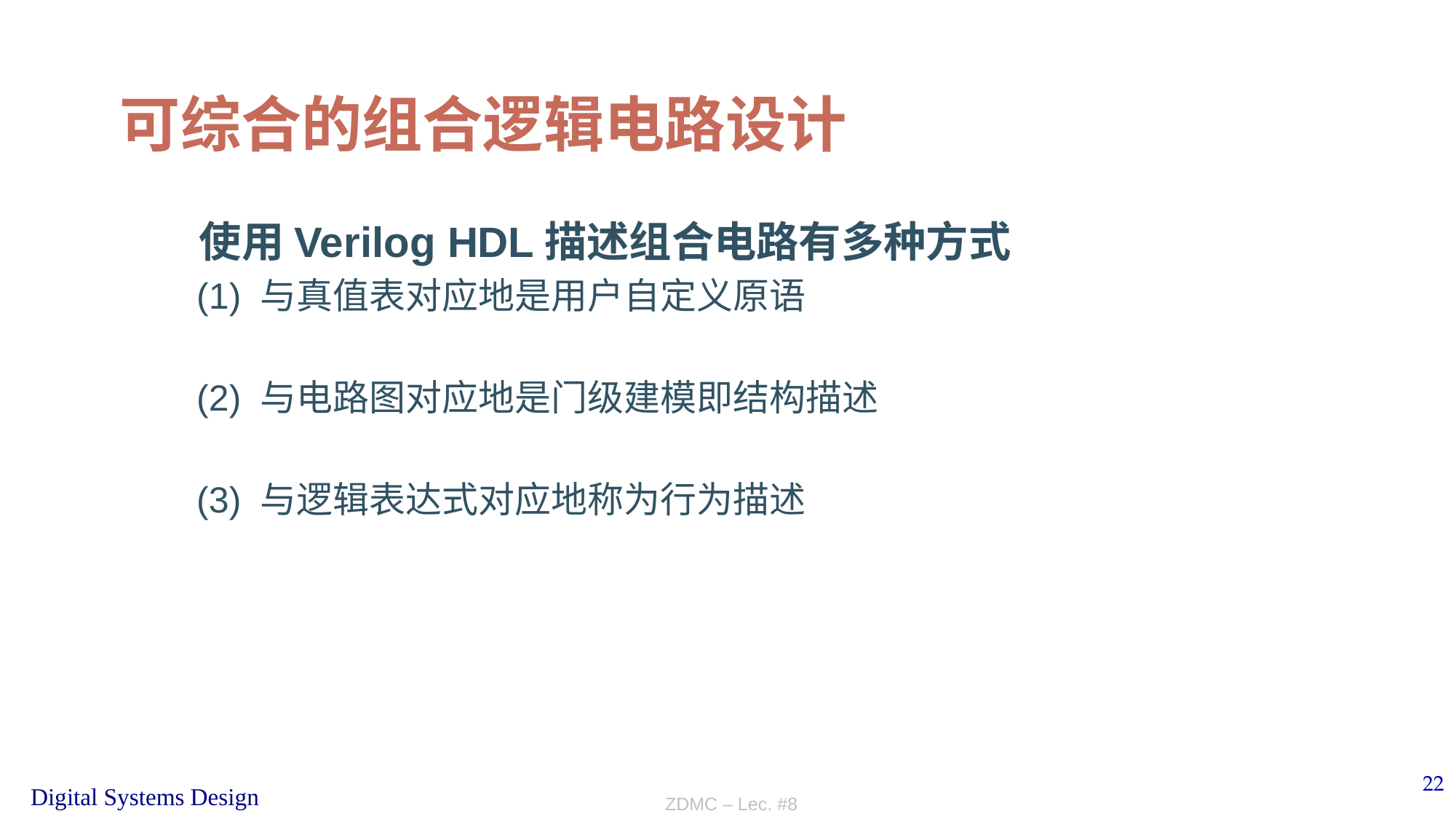

# 可综合的组合逻辑电路设计
   使用Verilog HDL描述组合电路有多种方式
   (1) 与真值表对应地是用户自定义原语

   (2) 与电路图对应地是门级建模即结构描述

   (3) 与逻辑表达式对应地称为行为描述

ZDMC – Lec. #8
22